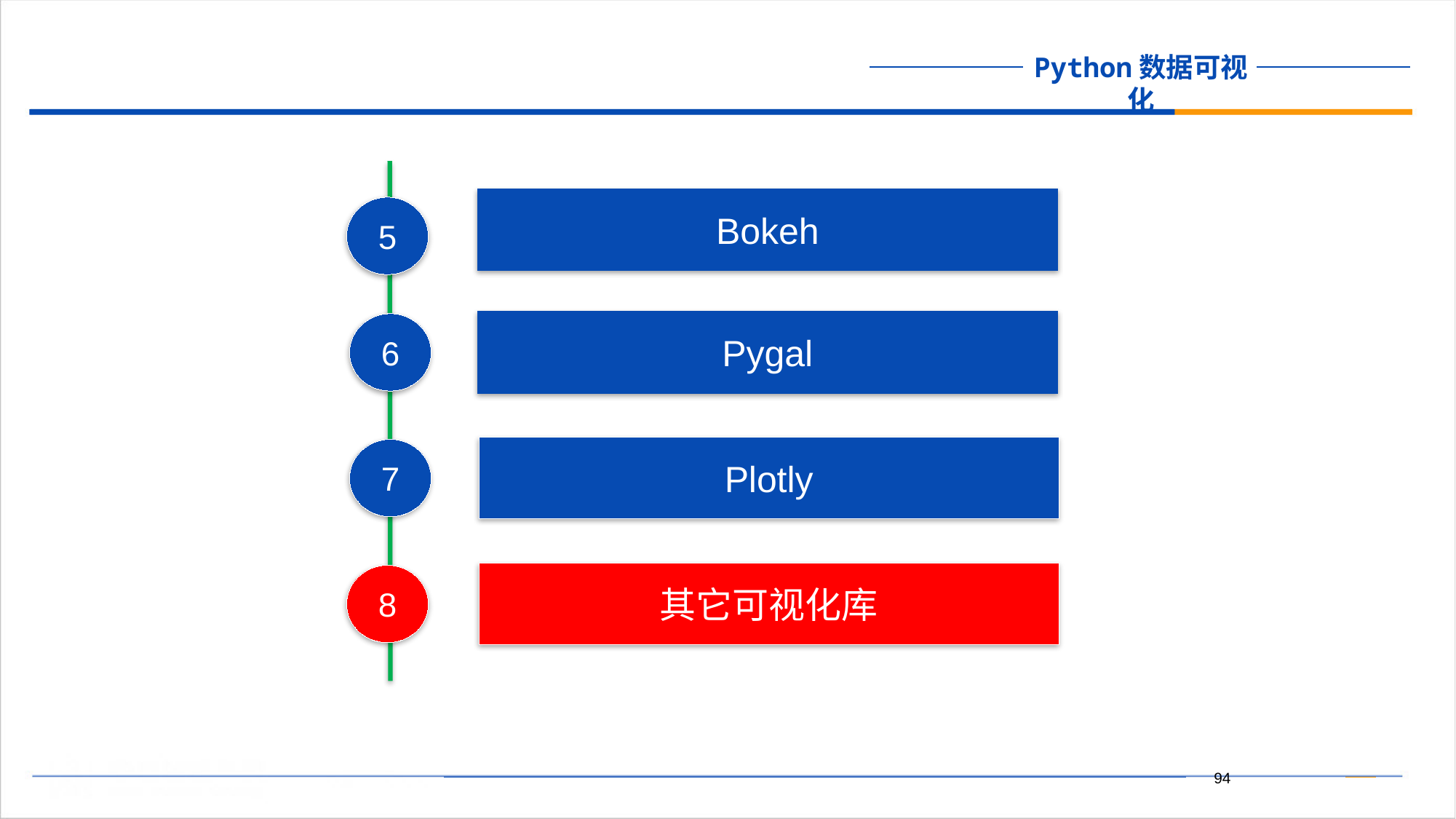

Bokeh
5
Pygal
6
Plotly
7
其它可视化库
8